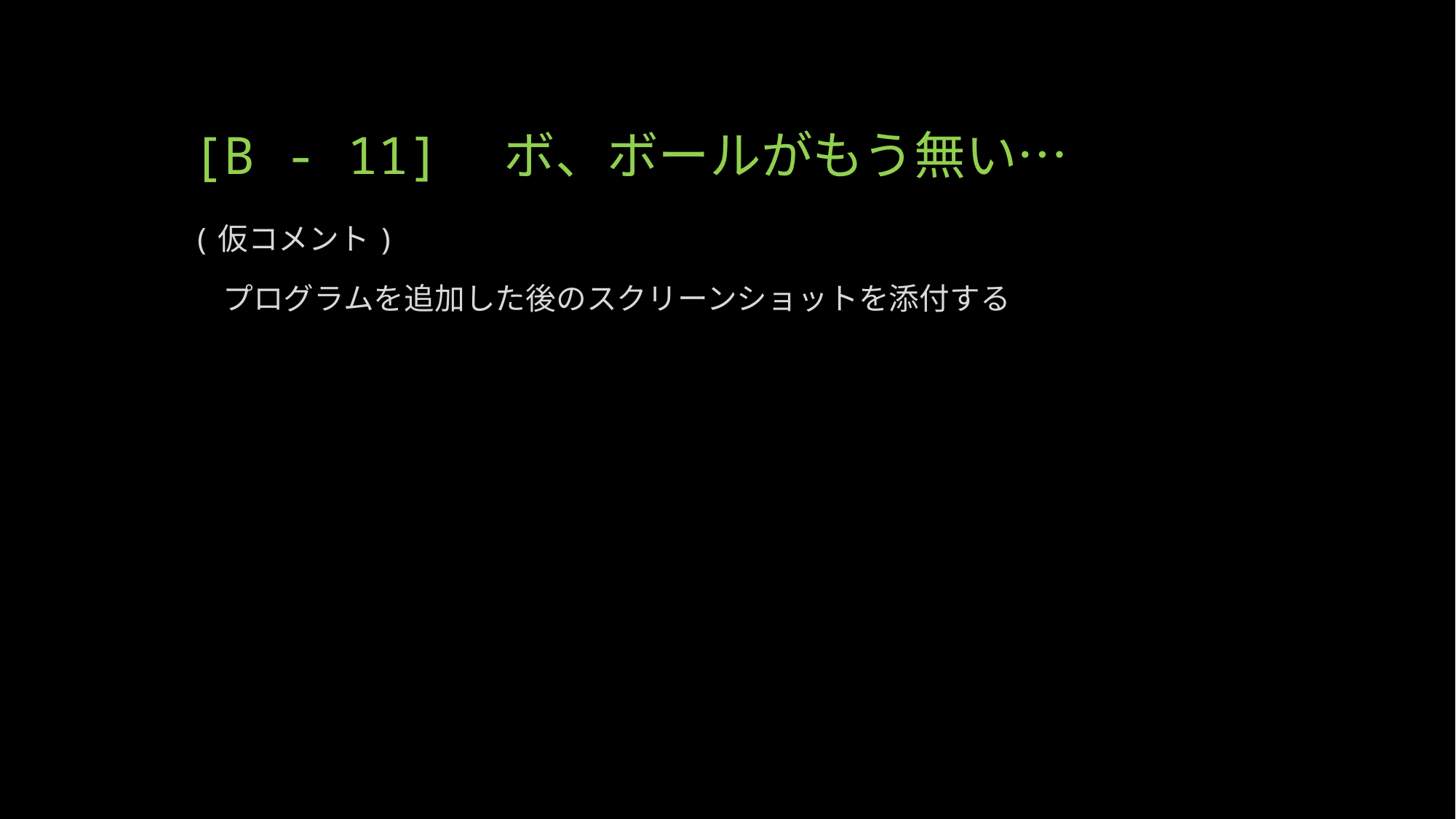

# [B - 11]　ボ、ボールがもう無い…
(仮コメント)
　プログラムを追加した後のスクリーンショットを添付する